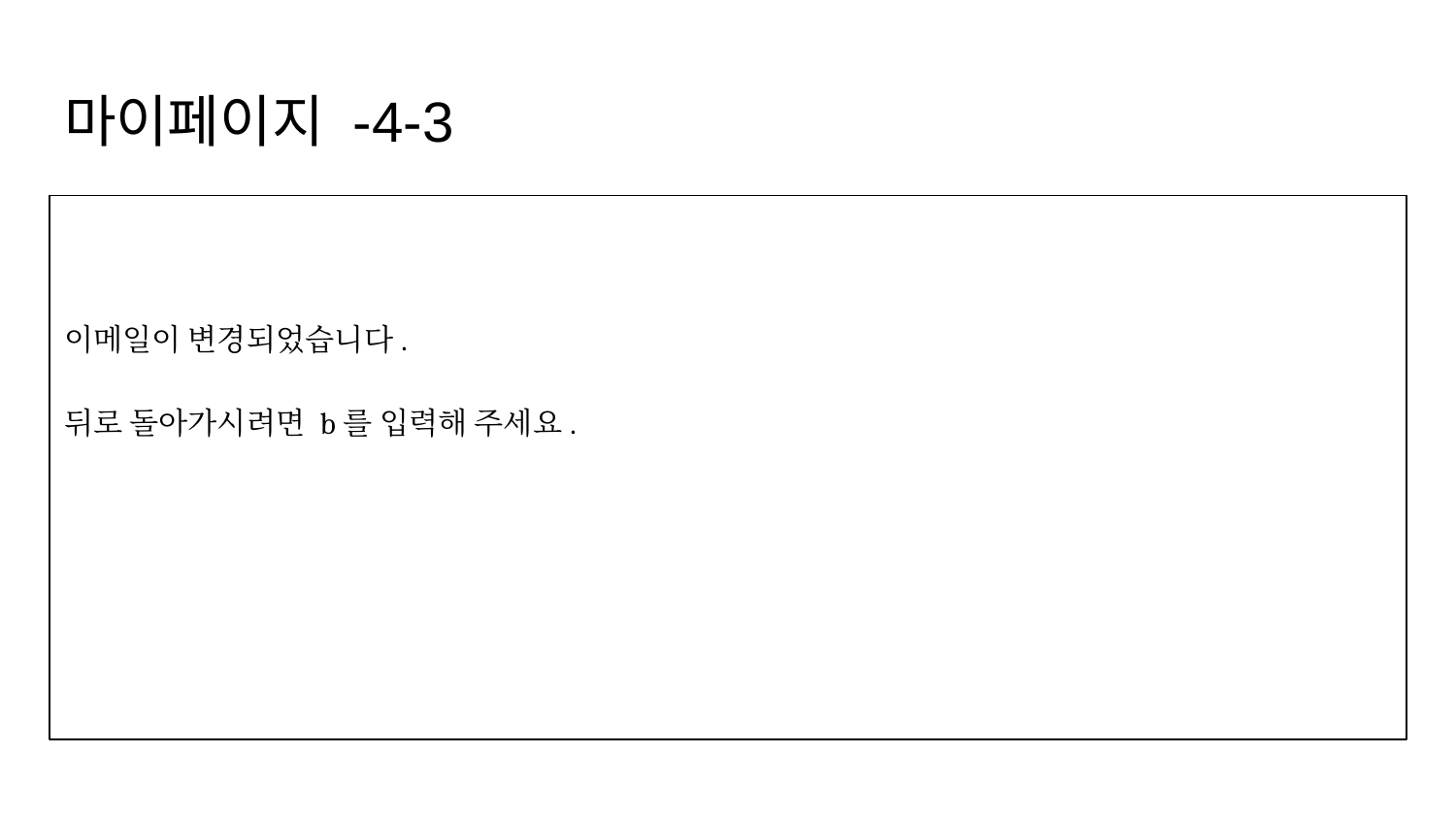

# 마이페이지 -4-3

이메일이 변경되었습니다.

뒤로 돌아가시려면 b를 입력해 주세요.